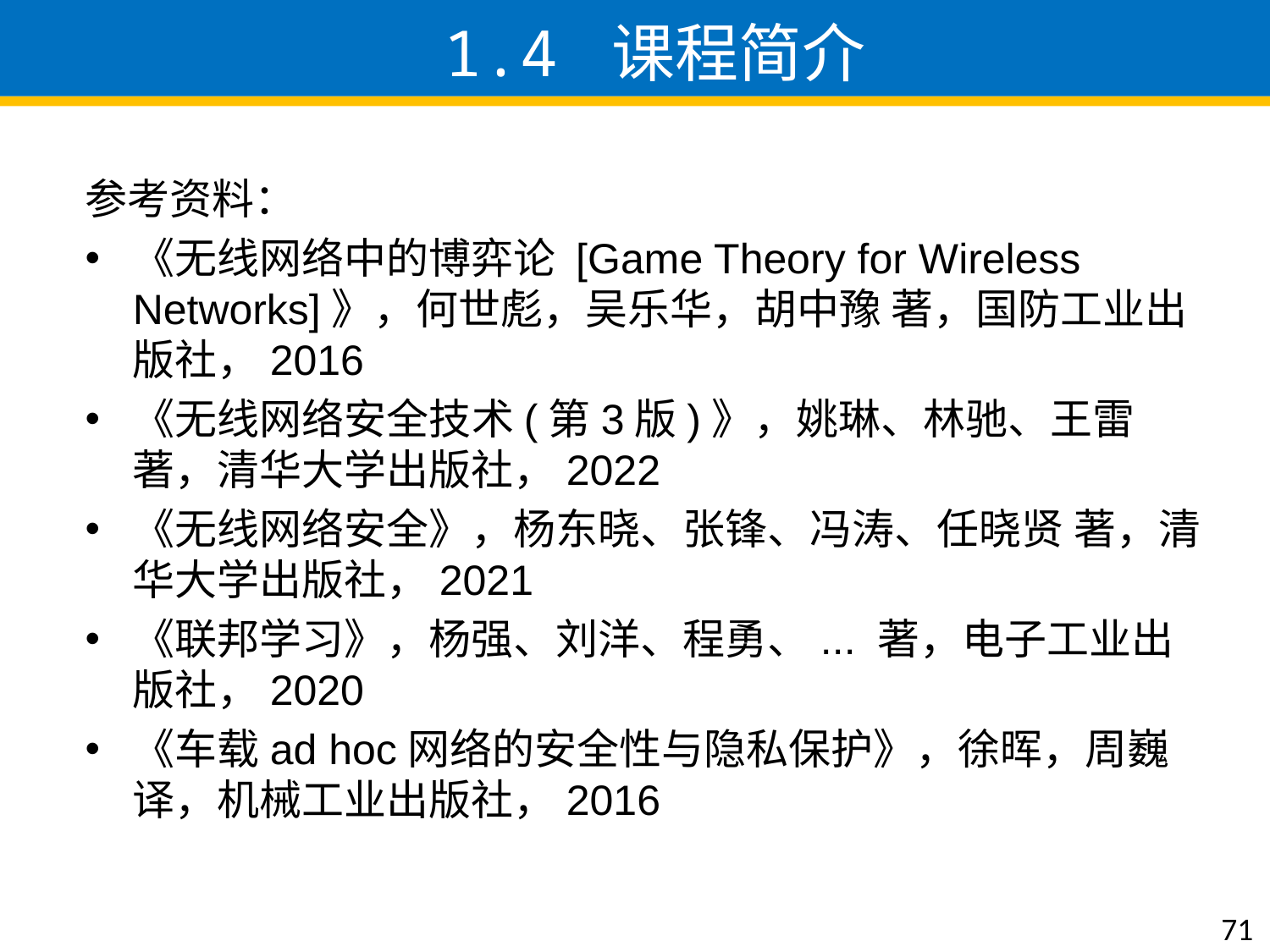

# 1.4 课程简介
参考资料：
《无线网络中的博弈论 [Game Theory for Wireless Networks]》，何世彪，吴乐华，胡中豫 著，国防工业出版社，2016
《无线网络安全技术(第3版)》，姚琳、林驰、王雷 著，清华大学出版社，2022
《无线网络安全》，杨东晓、张锋、冯涛、任晓贤 著，清华大学出版社，2021
《联邦学习》，杨强、刘洋、程勇、... 著，电子工业出版社，2020
《车载ad hoc网络的安全性与隐私保护》，徐晖，周巍 译，机械工业出版社，2016

71